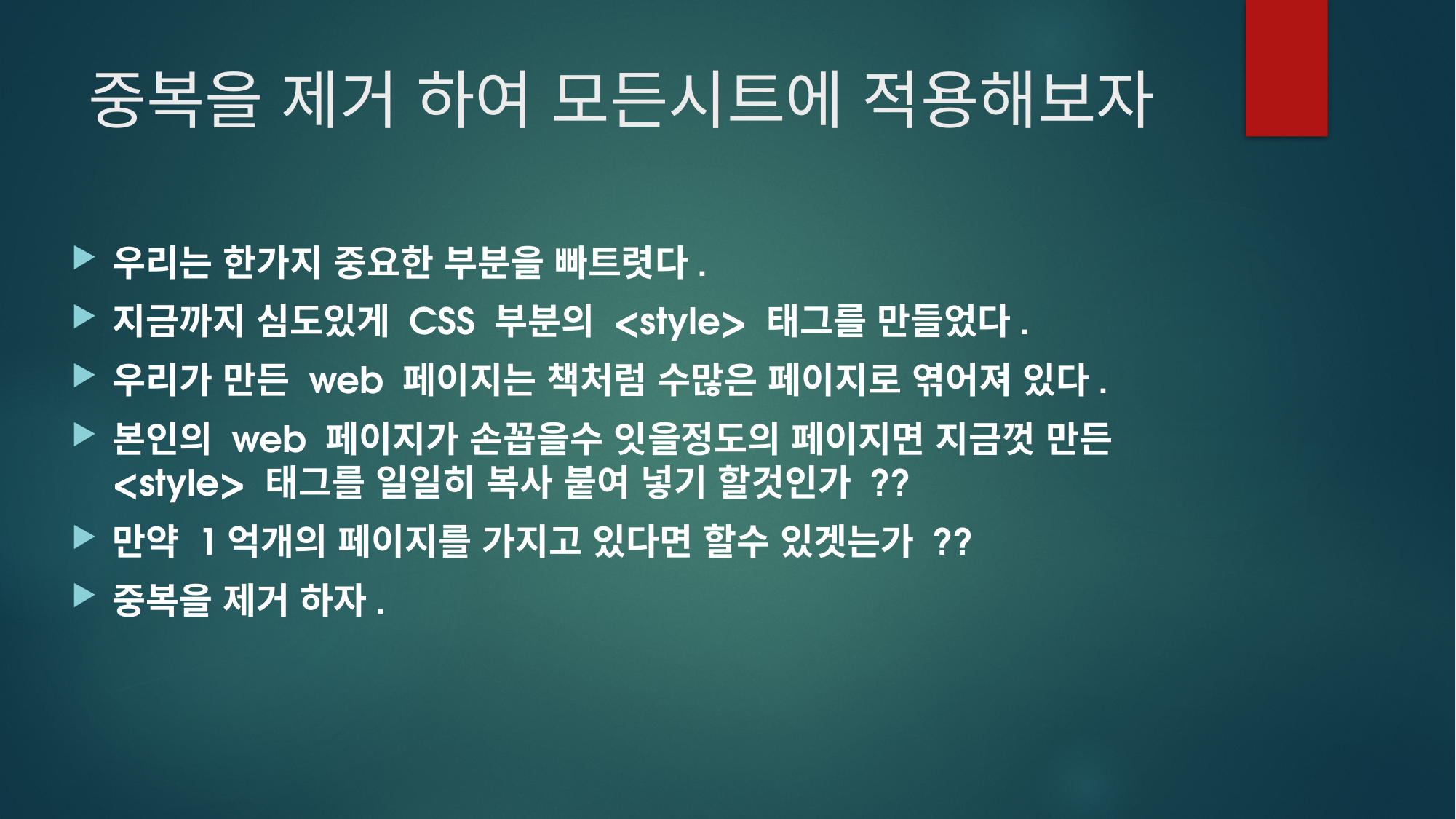

# 중복을 제거 하여 모든시트에 적용해보자
우리는 한가지 중요한 부분을 빠트렷다.
지금까지 심도있게 CSS 부분의 <style> 태그를 만들었다.
우리가 만든 web 페이지는 책처럼 수많은 페이지로 엮어져 있다.
본인의 web 페이지가 손꼽을수 잇을정도의 페이지면 지금껏 만든 <style> 태그를 일일히 복사 붙여 넣기 할것인가 ??
만약 1억개의 페이지를 가지고 있다면 할수 있겟는가 ??
중복을 제거 하자.